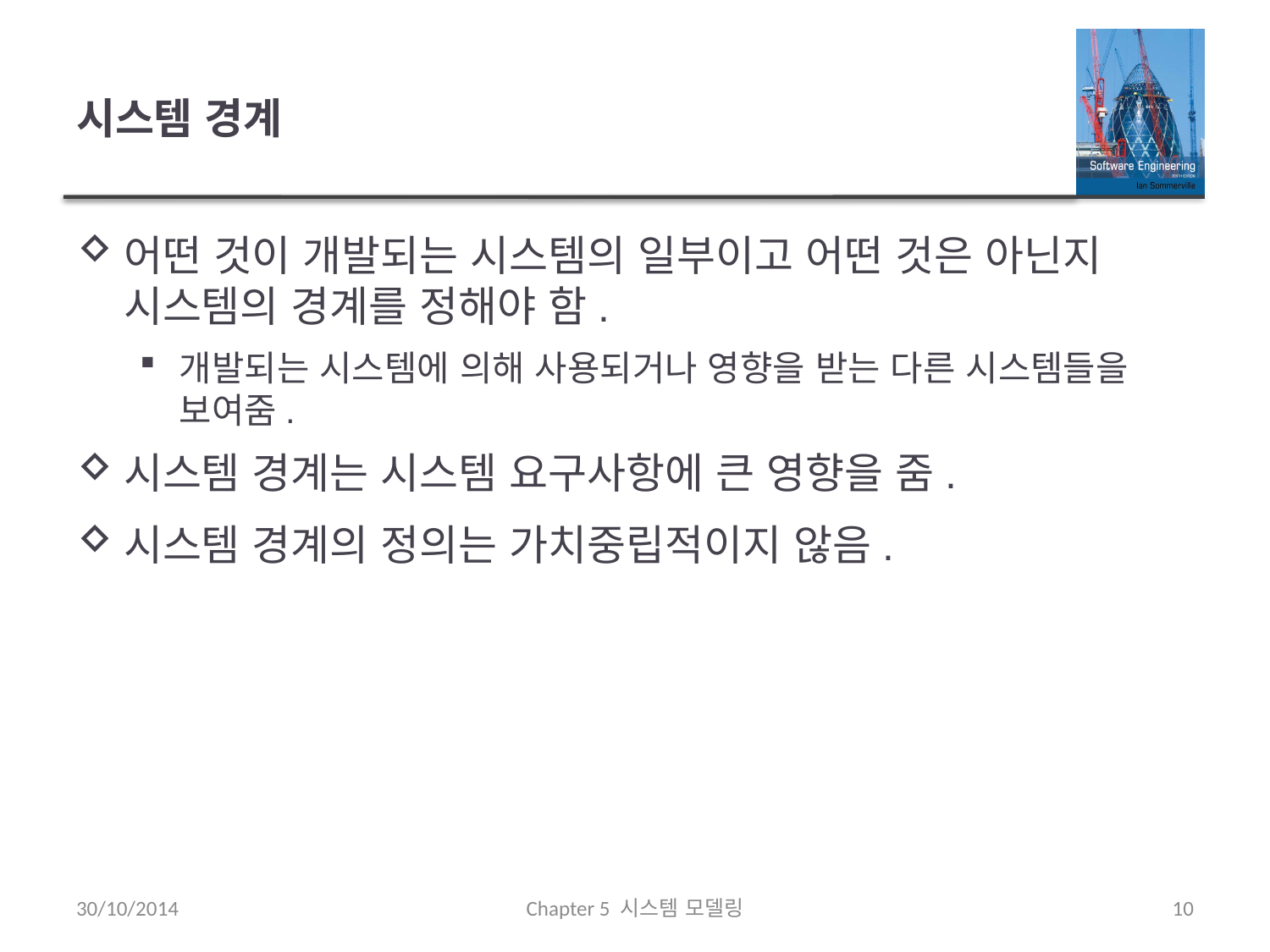

# 시스템 경계
어떤 것이 개발되는 시스템의 일부이고 어떤 것은 아닌지 시스템의 경계를 정해야 함.
개발되는 시스템에 의해 사용되거나 영향을 받는 다른 시스템들을 보여줌.
시스템 경계는 시스템 요구사항에 큰 영향을 줌.
시스템 경계의 정의는 가치중립적이지 않음.
30/10/2014
Chapter 5 시스템 모델링
10